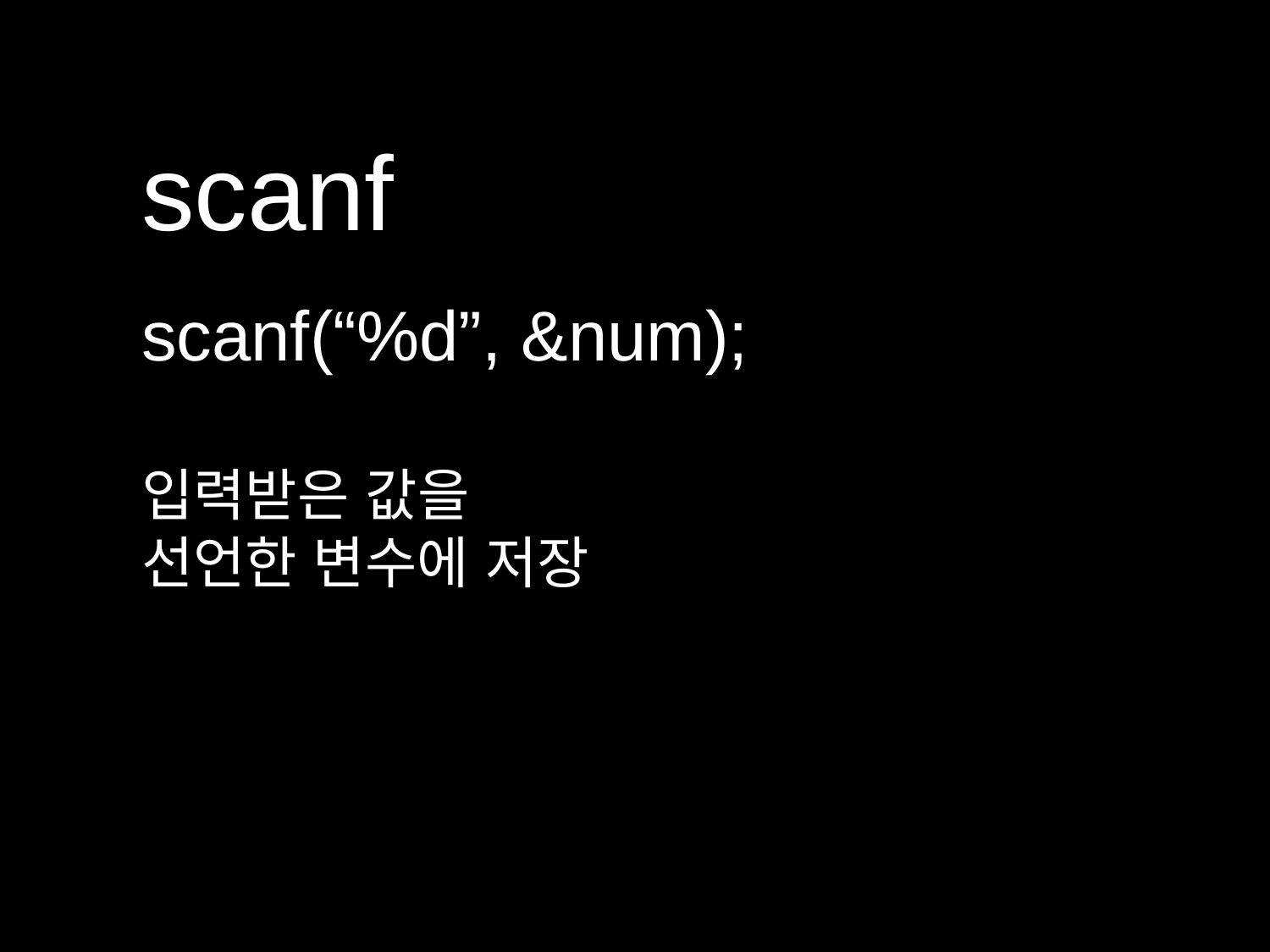

scanf

scanf(“%d”, &num);

입력받은 값을
선언한 변수에 저장